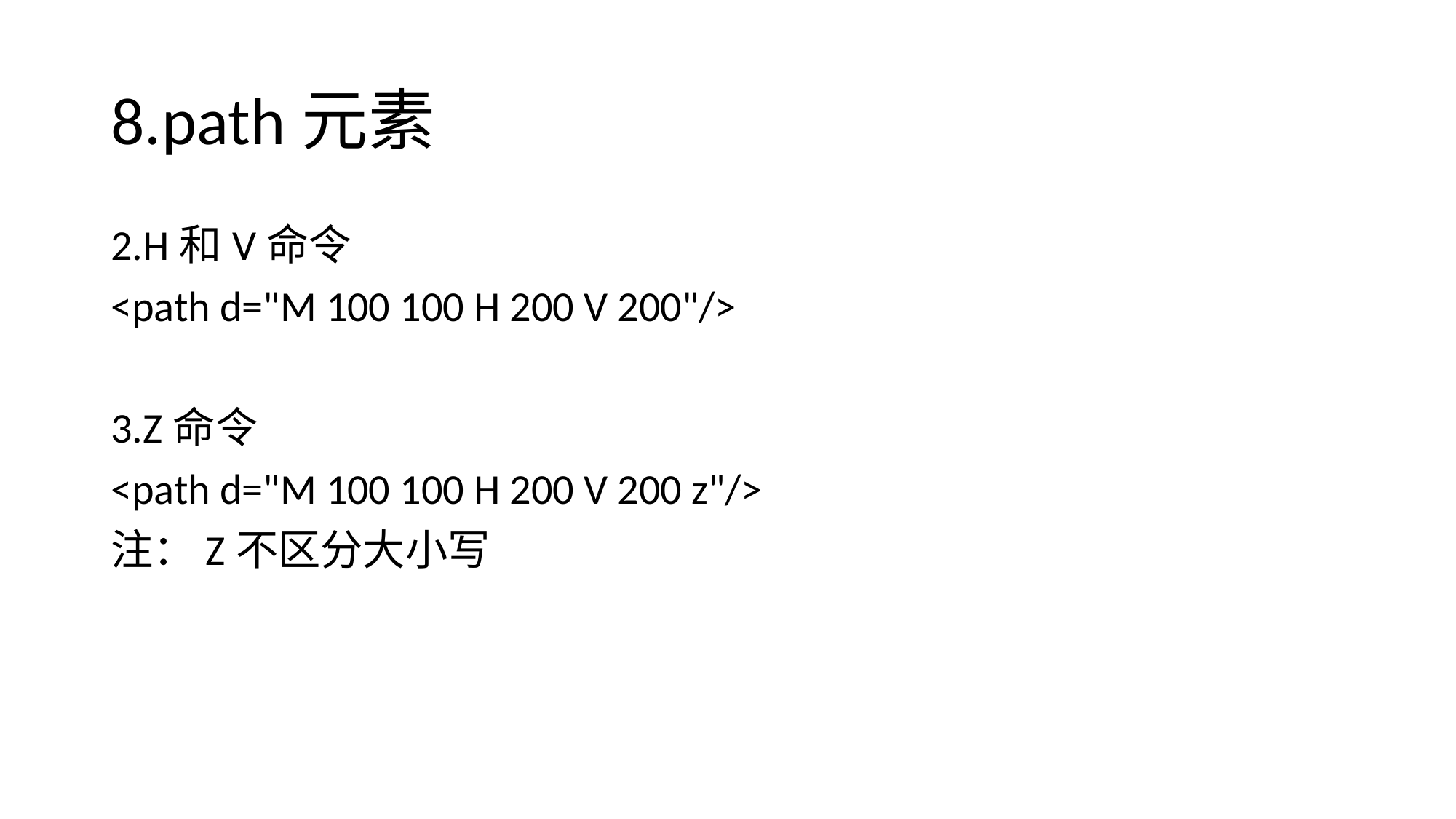

# 8.path元素
2.H和V命令
<path d="M 100 100 H 200 V 200"/>

3.Z命令
<path d="M 100 100 H 200 V 200 z"/>
注：Z不区分大小写